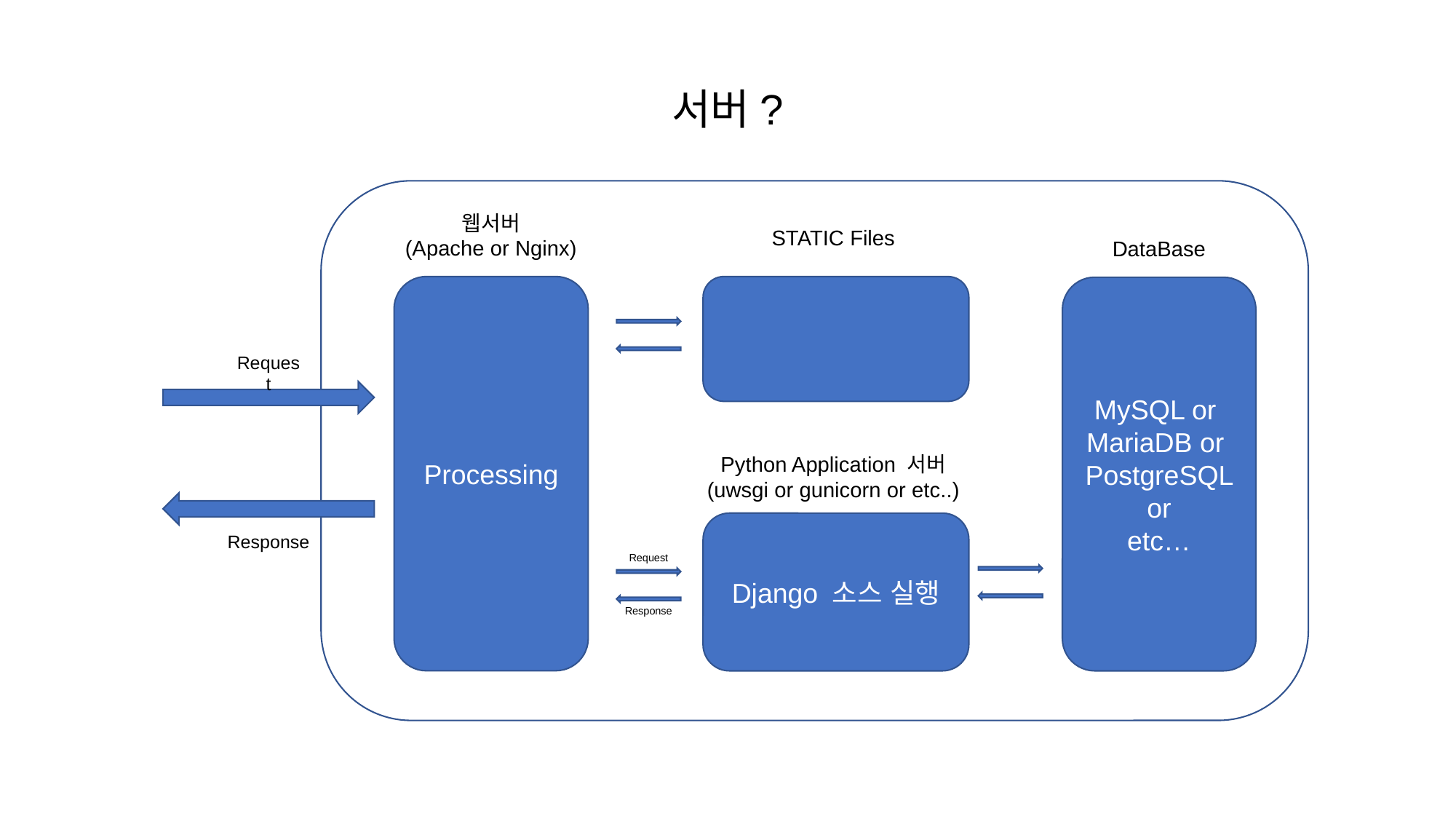

# 서버?

웹서버
(Apache or Nginx)
STATIC Files
DataBase
Processing

MySQL or
MariaDB or
PostgreSQL
or
etc…

Request

Python Application 서버
(uwsgi or gunicorn or etc..)

Django 소스 실행
Response
Request

Response